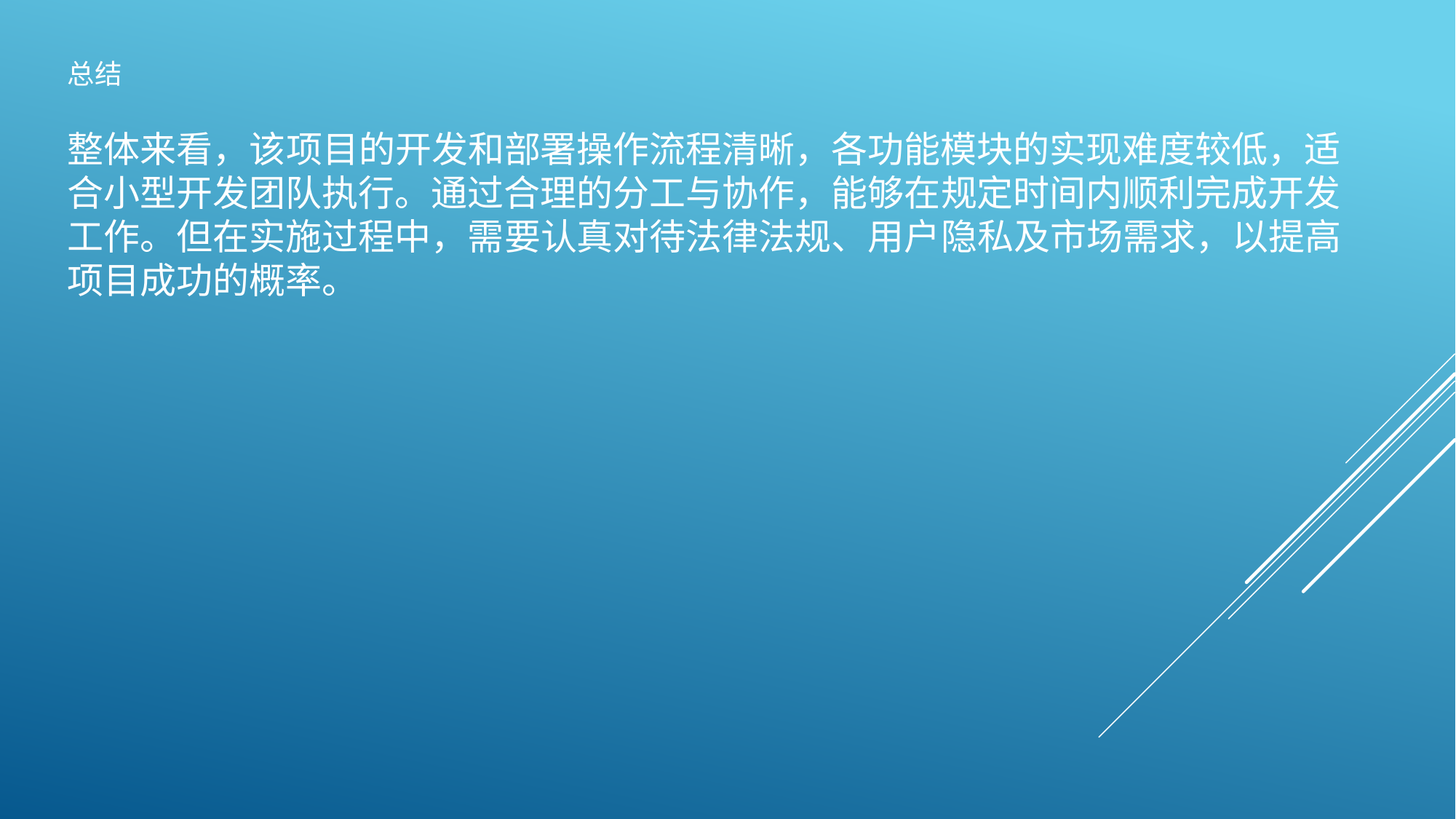

总结
整体来看，该项目的开发和部署操作流程清晰，各功能模块的实现难度较低，适合小型开发团队执行。通过合理的分工与协作，能够在规定时间内顺利完成开发工作。但在实施过程中，需要认真对待法律法规、用户隐私及市场需求，以提高项目成功的概率。